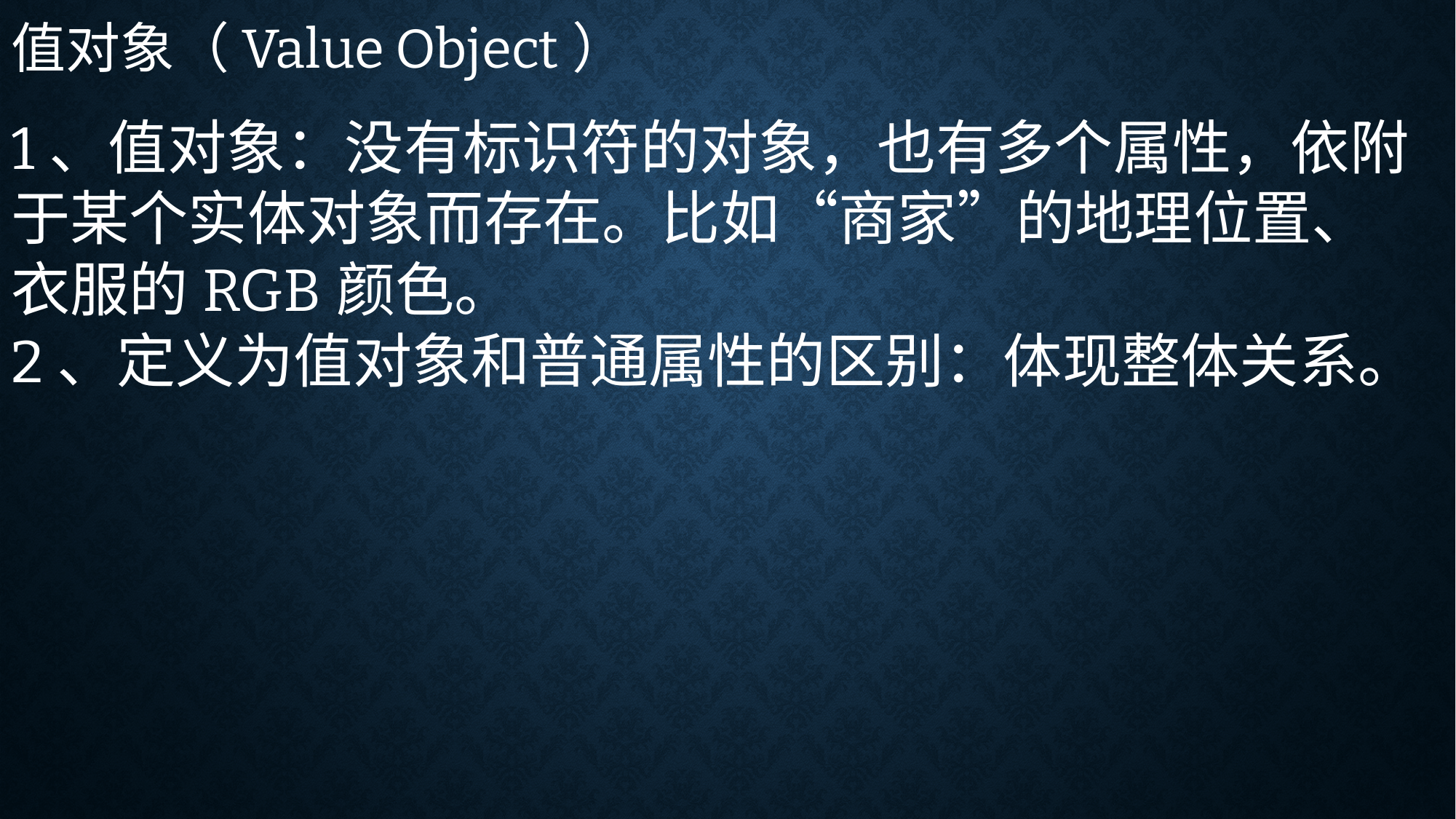

值对象（Value Object）
1、值对象：没有标识符的对象，也有多个属性，依附于某个实体对象而存在。比如“商家”的地理位置、衣服的RGB颜色。
2、定义为值对象和普通属性的区别：体现整体关系。